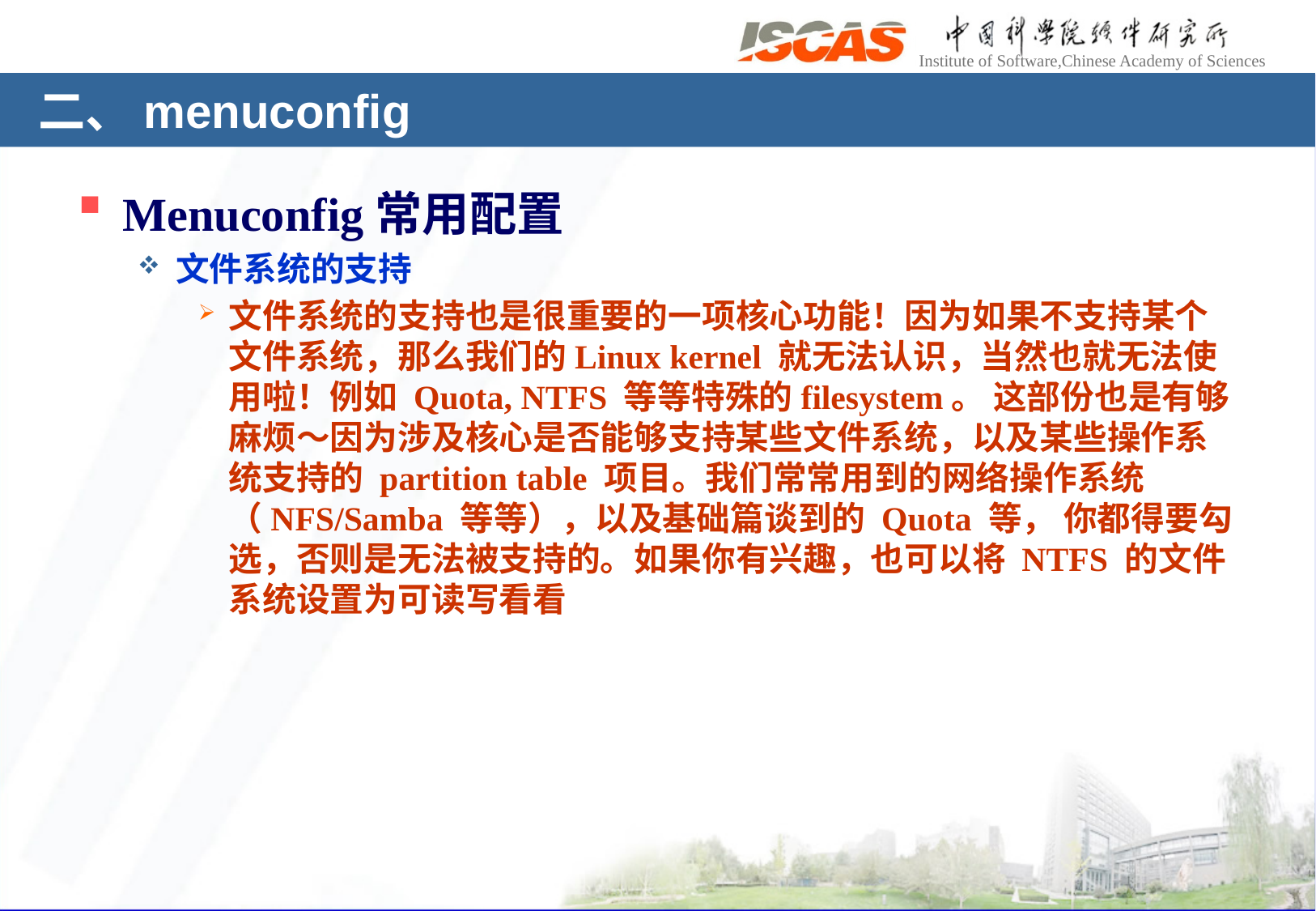

# 二、menuconfig
Menuconfig常用配置
文件系统的支持
文件系统的支持也是很重要的一项核心功能！因为如果不支持某个文件系统，那么我们的Linux kernel 就无法认识，当然也就无法使用啦！例如 Quota, NTFS 等等特殊的filesystem。 这部份也是有够麻烦～因为涉及核心是否能够支持某些文件系统，以及某些操作系统支持的 partition table 项目。我们常常用到的网络操作系统（NFS/Samba 等等），以及基础篇谈到的 Quota 等， 你都得要勾选，否则是无法被支持的。如果你有兴趣，也可以将 NTFS 的文件系统设置为可读写看看